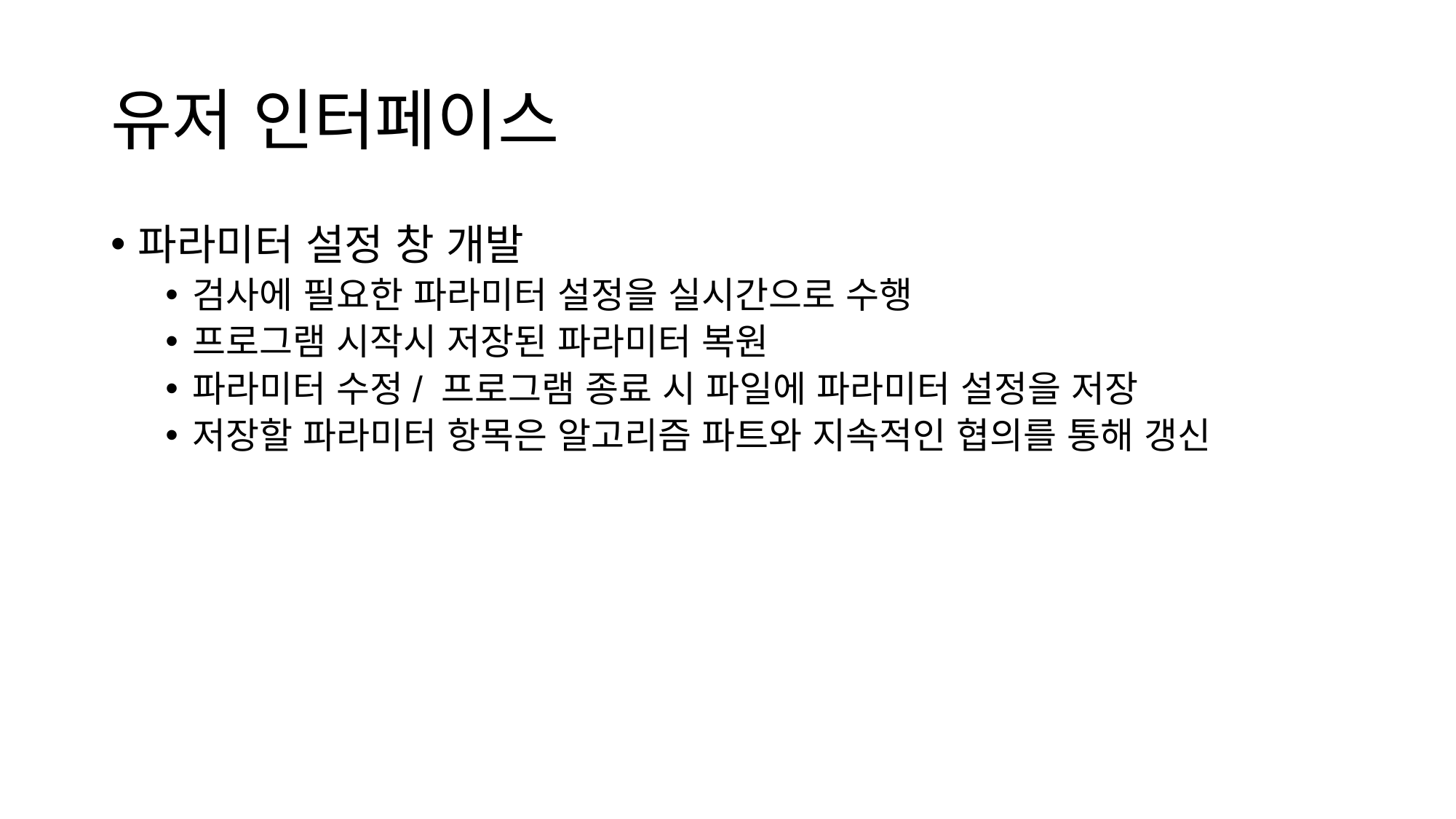

# 유저 인터페이스
파라미터 설정 창 개발
검사에 필요한 파라미터 설정을 실시간으로 수행
프로그램 시작시 저장된 파라미터 복원
파라미터 수정/ 프로그램 종료 시 파일에 파라미터 설정을 저장
저장할 파라미터 항목은 알고리즘 파트와 지속적인 협의를 통해 갱신